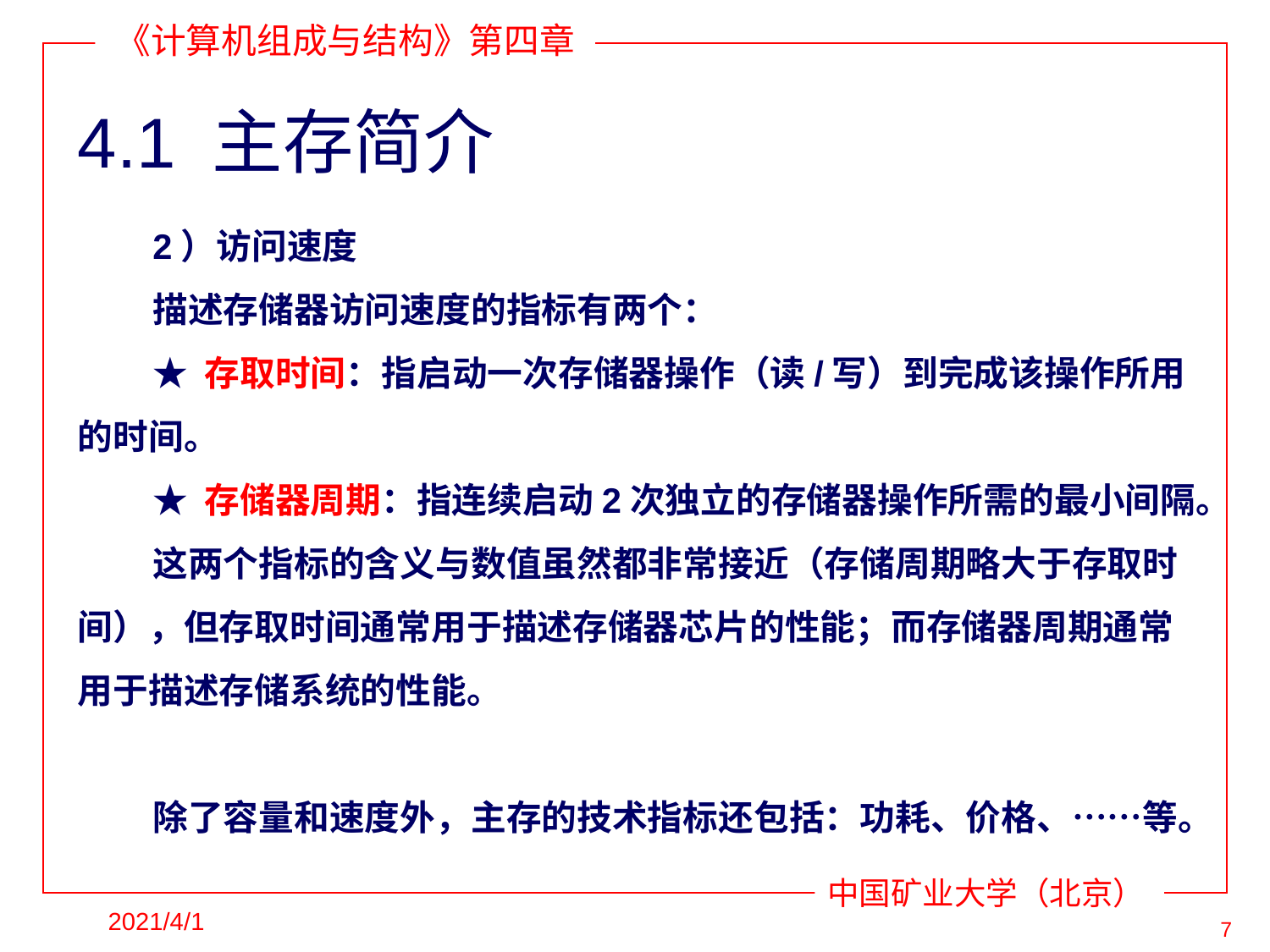

# 4.1 主存简介
2）访问速度
描述存储器访问速度的指标有两个：
★ 存取时间：指启动一次存储器操作（读/写）到完成该操作所用的时间。
★ 存储器周期：指连续启动2次独立的存储器操作所需的最小间隔。
这两个指标的含义与数值虽然都非常接近（存储周期略大于存取时间），但存取时间通常用于描述存储器芯片的性能；而存储器周期通常用于描述存储系统的性能。

除了容量和速度外，主存的技术指标还包括：功耗、价格、……等。
2021/4/1